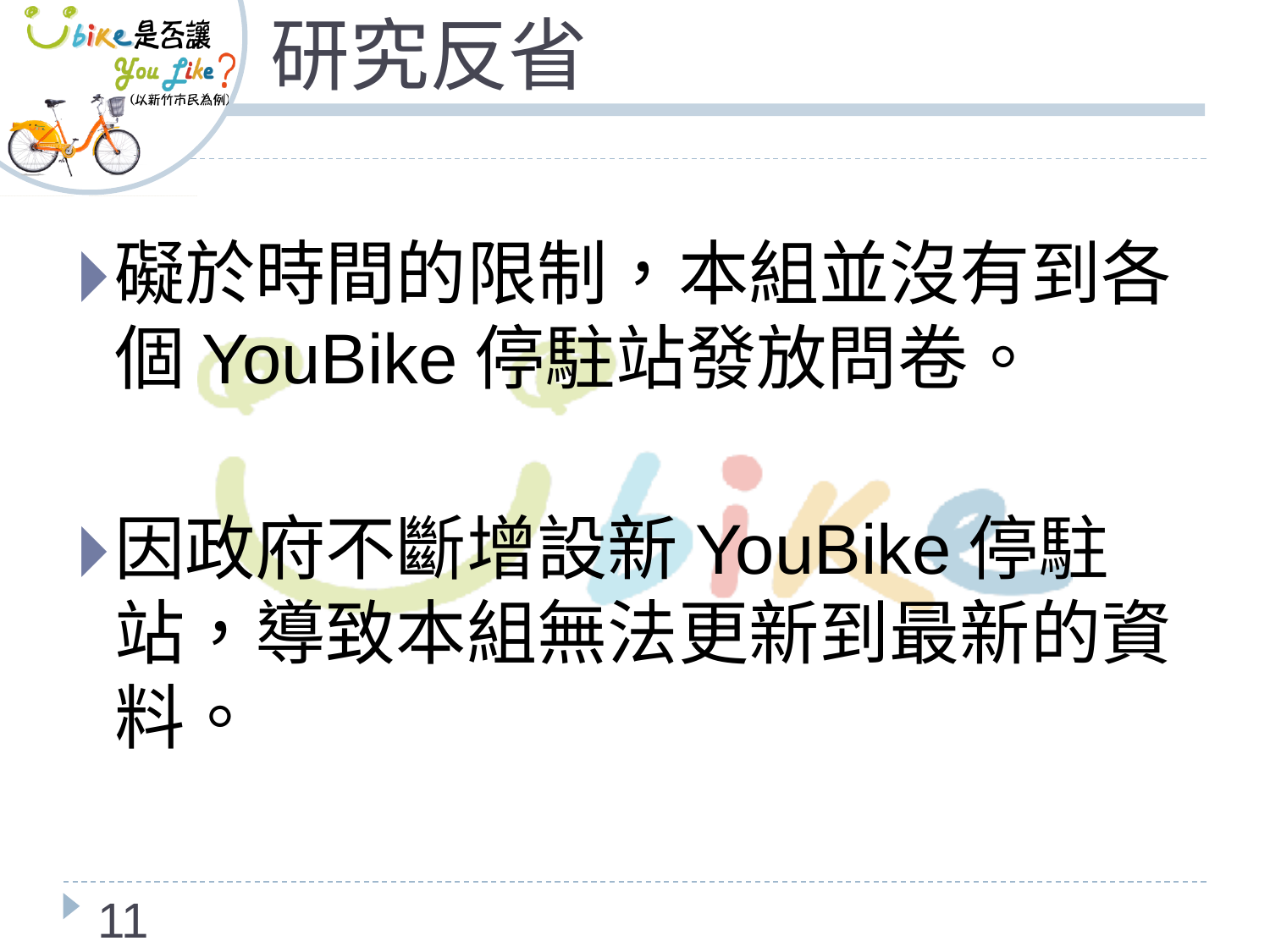

# 研究反省
礙於時間的限制，本組並沒有到各個YouBike停駐站發放問卷。

因政府不斷增設新YouBike停駐站，導致本組無法更新到最新的資料。
11